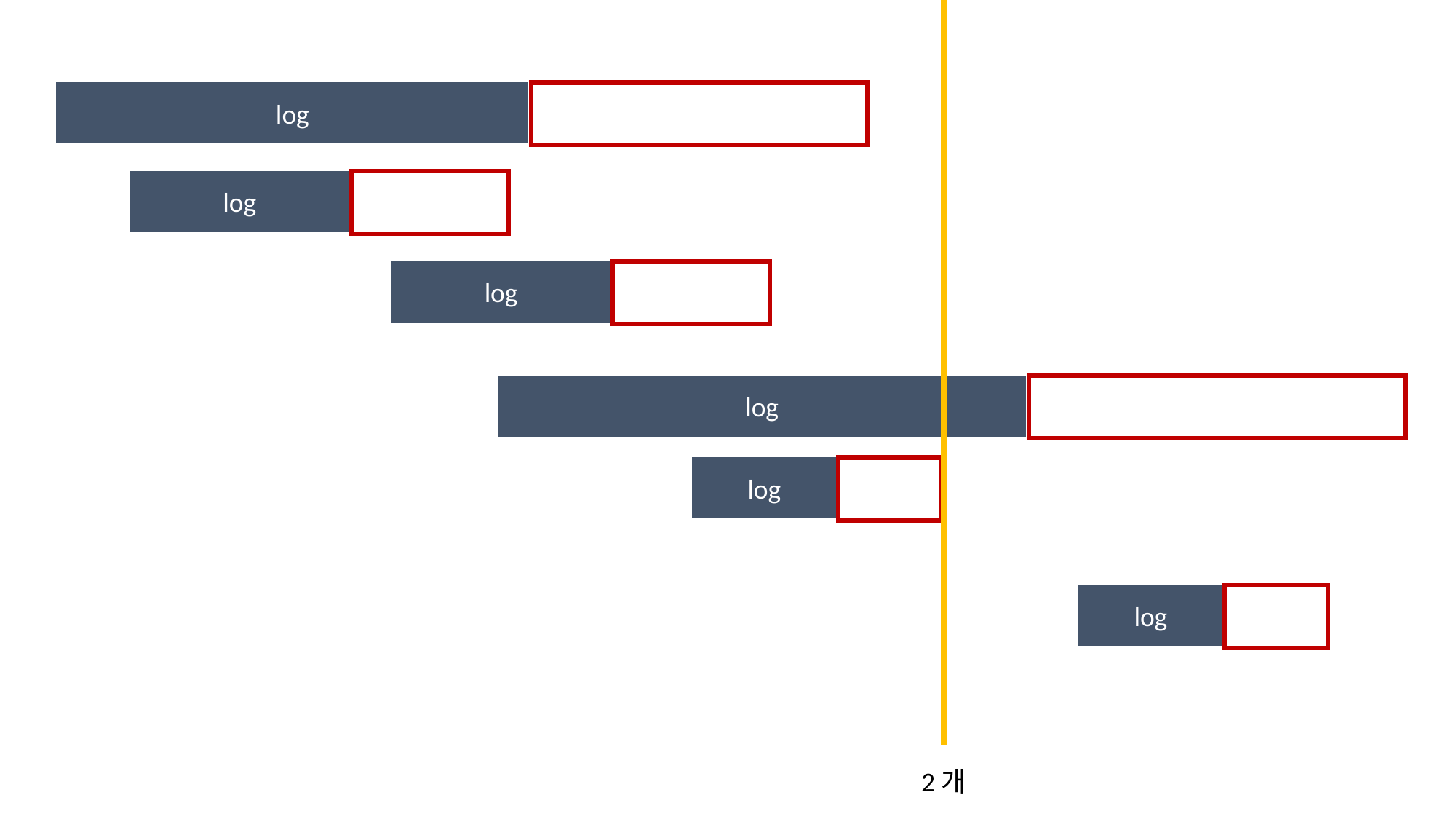

2개
log

log

log

log

log

log